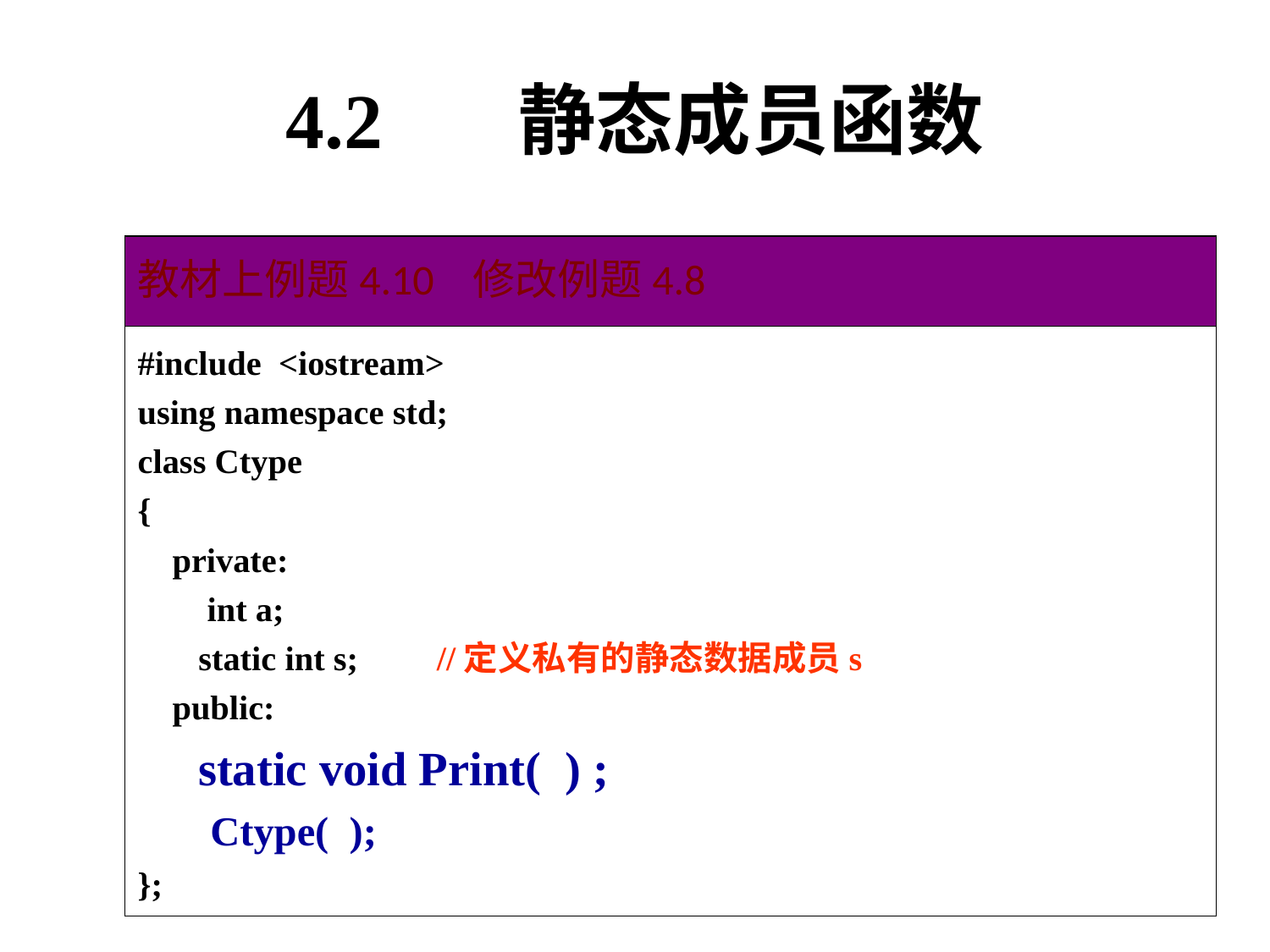

# 4.2      静态成员函数
教材上例题4.10   修改例题4.8
#include  <iostream>
using namespace std;
class Ctype
{
    private:
        int a;
       static int s;         //定义私有的静态数据成员s
    public:
       static void Print(  ) ;
       Ctype(  );
};